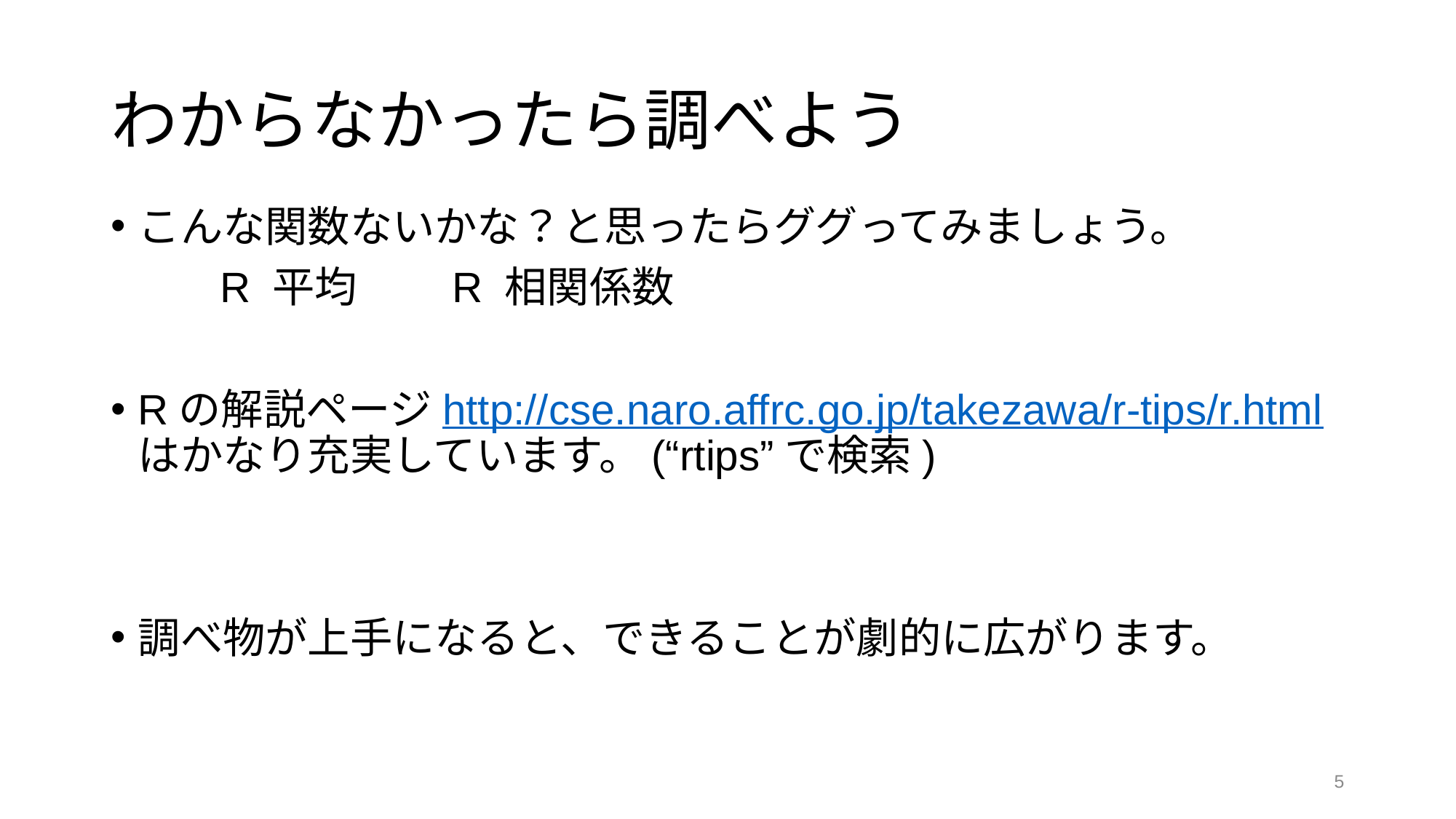

# わからなかったら調べよう
こんな関数ないかな？と思ったらググってみましょう。
	R 平均　　R 相関係数

Rの解説ページhttp://cse.naro.affrc.go.jp/takezawa/r-tips/r.htmlはかなり充実しています。(“rtips”で検索)

調べ物が上手になると、できることが劇的に広がります。
5